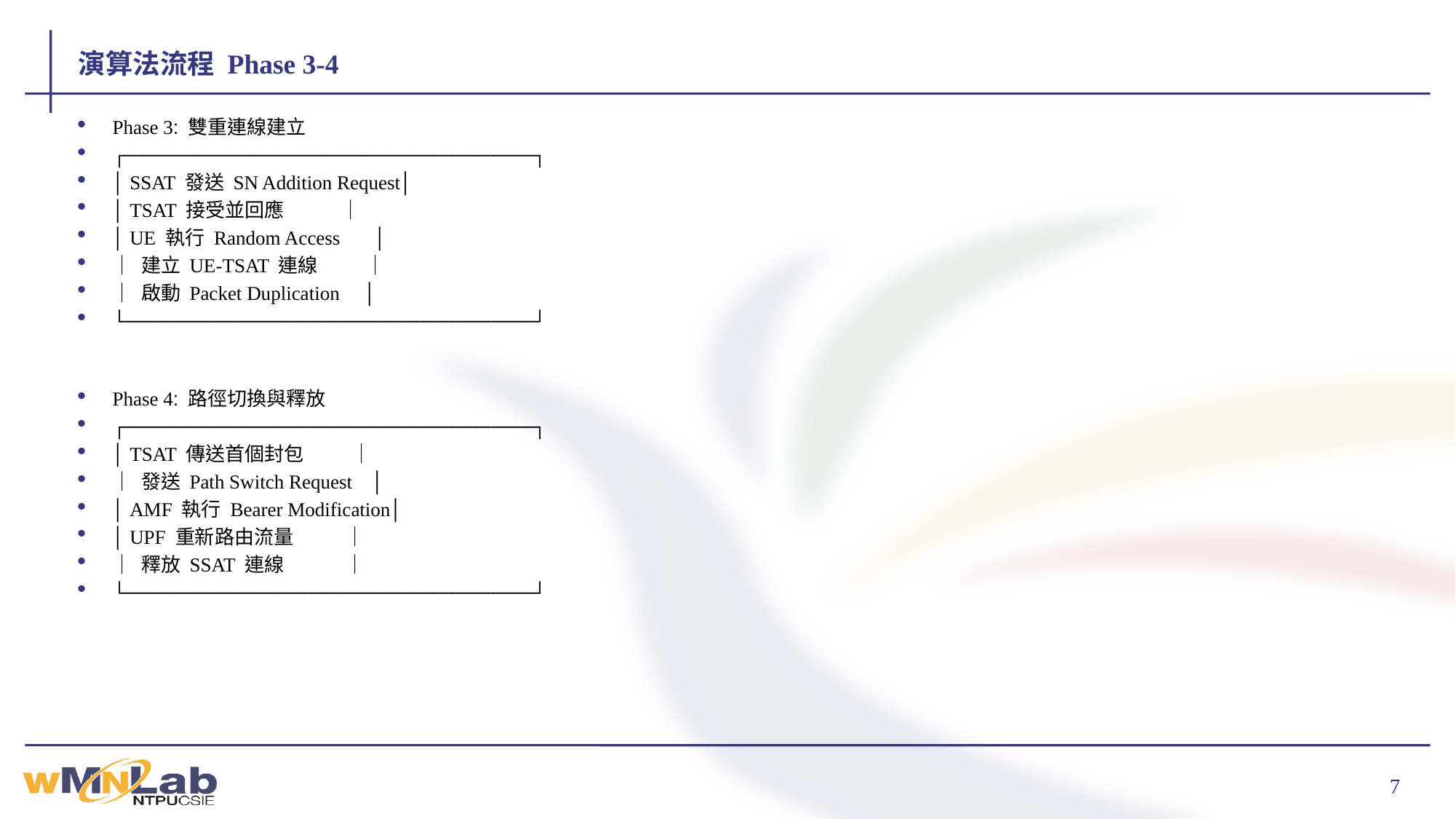

# 演算法流程 Phase 3-4
Phase 3: 雙重連線建立
┌─────────────────────────────┐
│ SSAT 發送 SN Addition Request│
│ TSAT 接受並回應             │
│ UE 執行 Random Access       │
│ 建立 UE-TSAT 連線           │
│ 啟動 Packet Duplication     │
└─────────────────────────────┘

Phase 4: 路徑切換與釋放
┌─────────────────────────────┐
│ TSAT 傳送首個封包           │
│ 發送 Path Switch Request    │
│ AMF 執行 Bearer Modification│
│ UPF 重新路由流量            │
│ 釋放 SSAT 連線              │
└─────────────────────────────┘